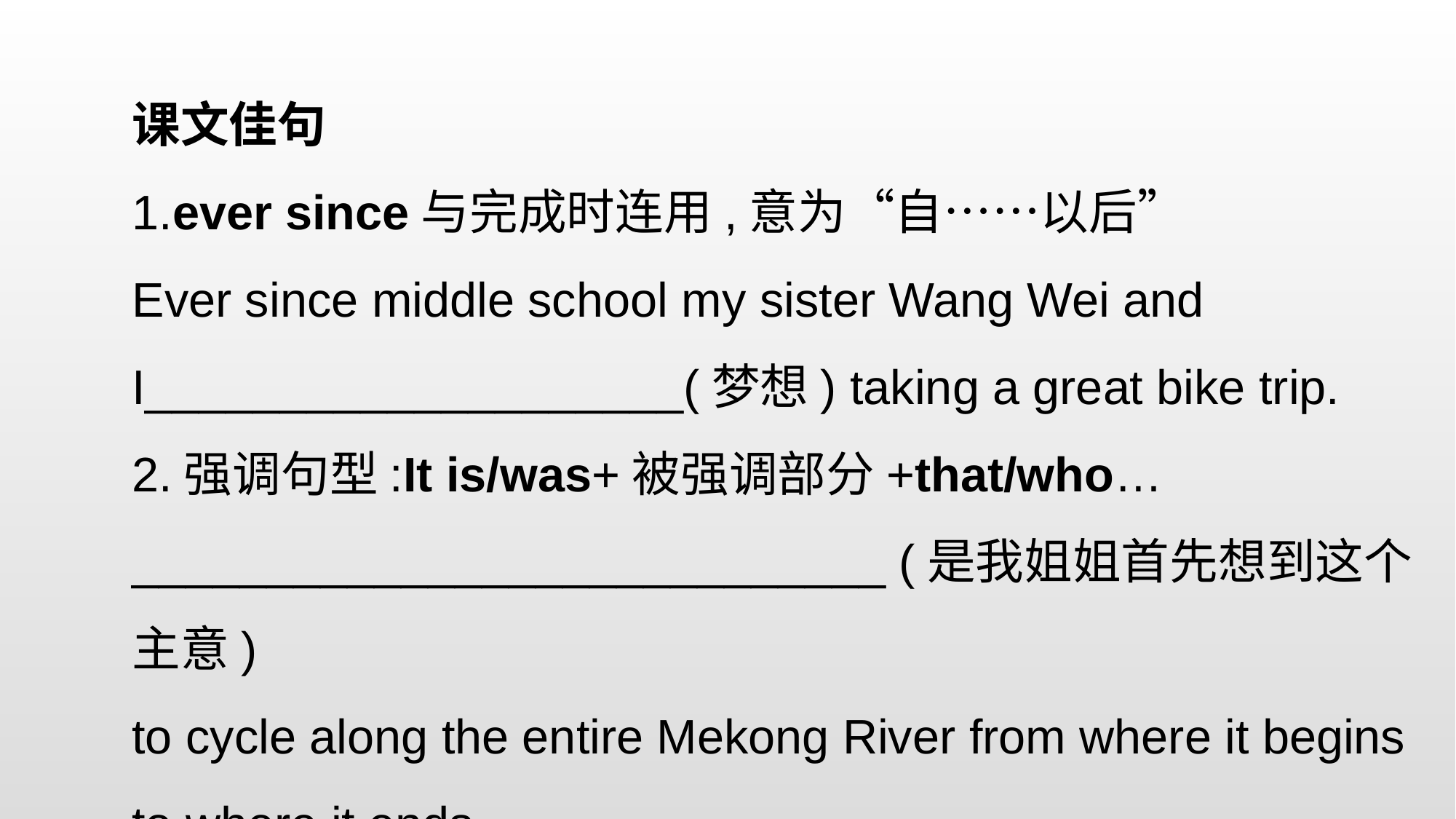

课文佳句
1.ever since与完成时连用,意为“自……以后”
Ever since middle school my sister Wang Wei and I____________________(梦想) taking a great bike trip.
2.强调句型:It is/was+被强调部分+that/who…
____________________________ (是我姐姐首先想到这个主意)
to cycle along the entire Mekong River from where it begins to where it ends.